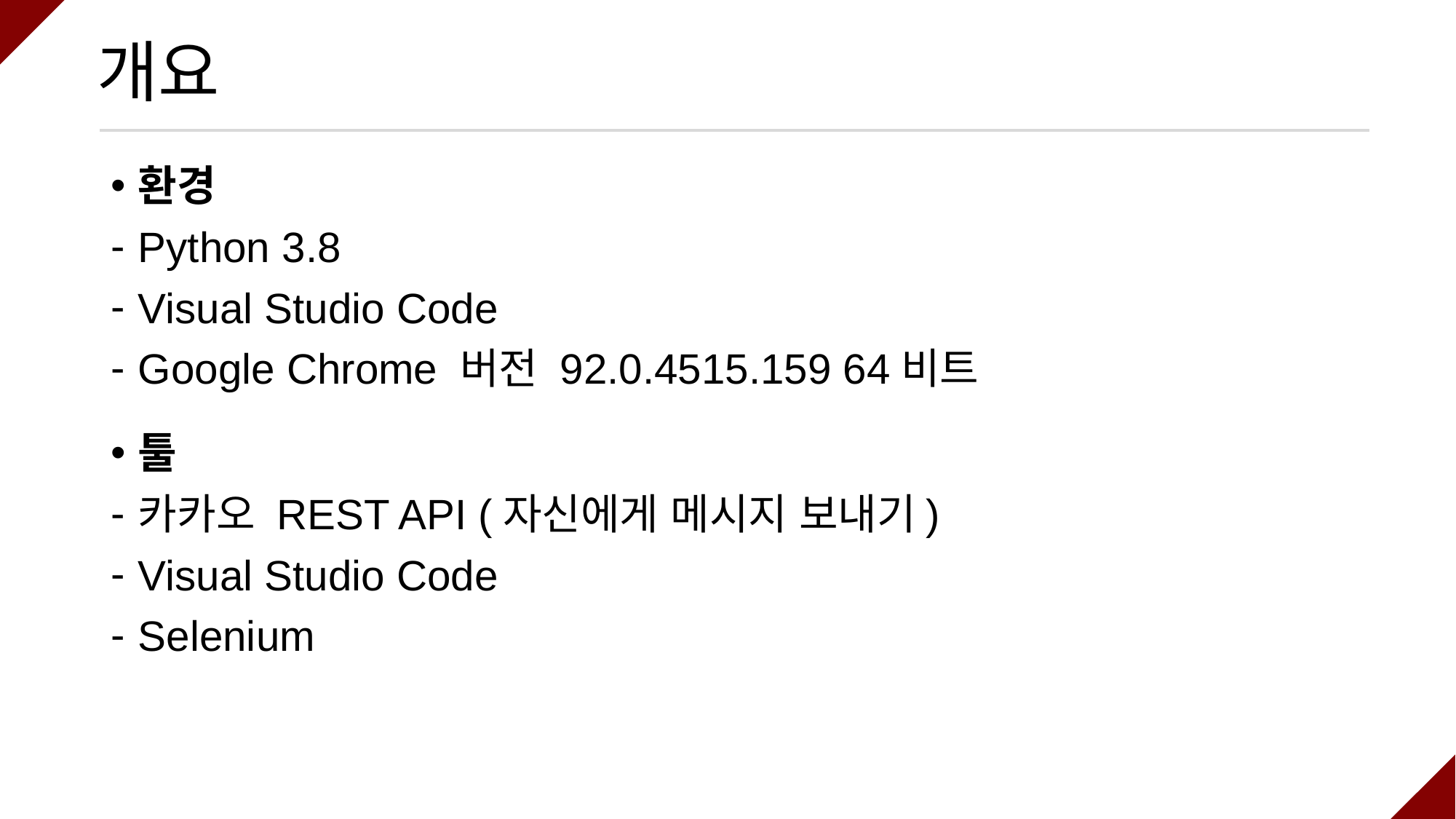

# 개요
환경
Python 3.8
Visual Studio Code
Google Chrome 버전 92.0.4515.159 64비트

툴
카카오 REST API (자신에게 메시지 보내기)
Visual Studio Code
Selenium